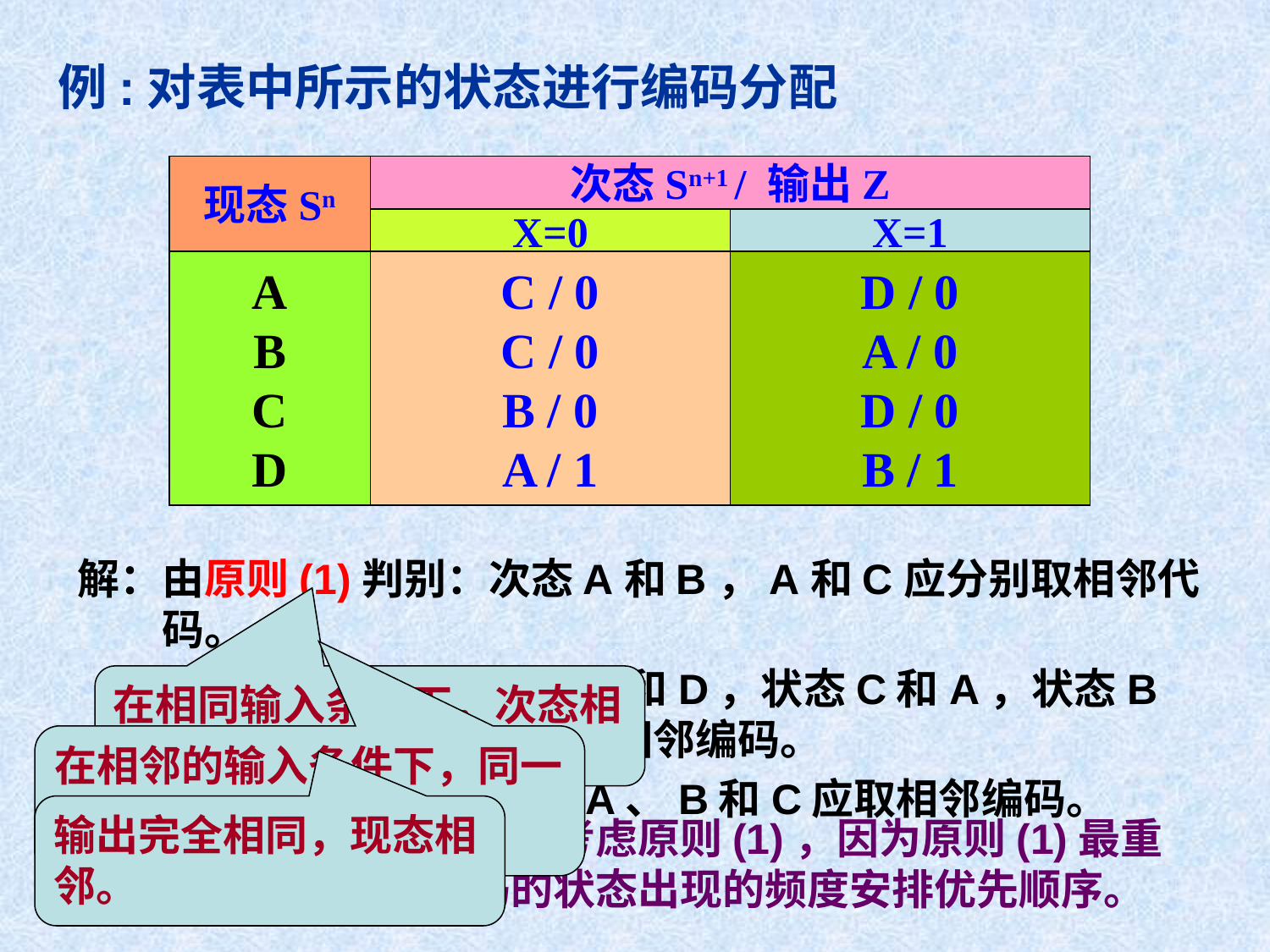

# 例:对表中所示的状态进行编码分配

现态Sn

次态Sn+1 / 输出Z

X=0
X=1
A
B
C
D
C / 0
C / 0
B / 0
A / 1
D / 0
A / 0
D / 0
B / 1
解：由原则(1)判别：次态A和B，A和C应分别取相邻代码。
        由原则(2)判别：状态C和D，状态C和A，状态B和D，状态A和B应取相邻编码。
        由原则(3)判别：状态A、B和C应取相邻编码。
在相同输入条件下，次态相同，现态相邻。
在相邻的输入条件下，同一现态，次态相邻。
输出完全相同，现态相邻。
注：一般情况下，应优先考虑原则(1)，因为原则(1)最重要。其次是取相邻编码的状态出现的频度安排优先顺序。